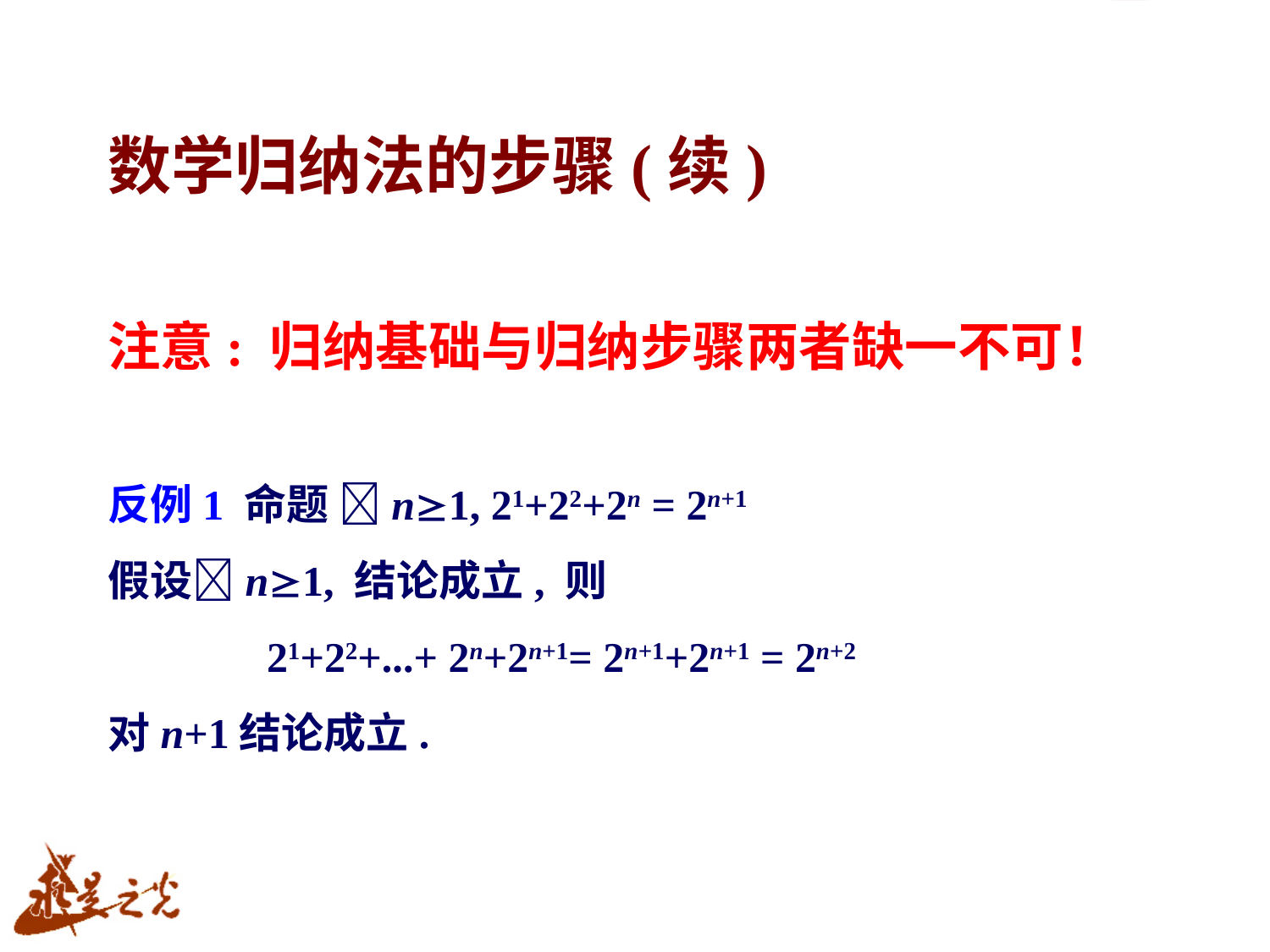

# 数学归纳法的步骤(续)
注意: 归纳基础与归纳步骤两者缺一不可！

反例1 命题 ∀n≥1, 21+22+2n = 2n+1
假设∀n≥1, 结论成立, 则
               21+22+...+ 2n+2n+1= 2n+1+2n+1 = 2n+2
对n+1结论成立.

41